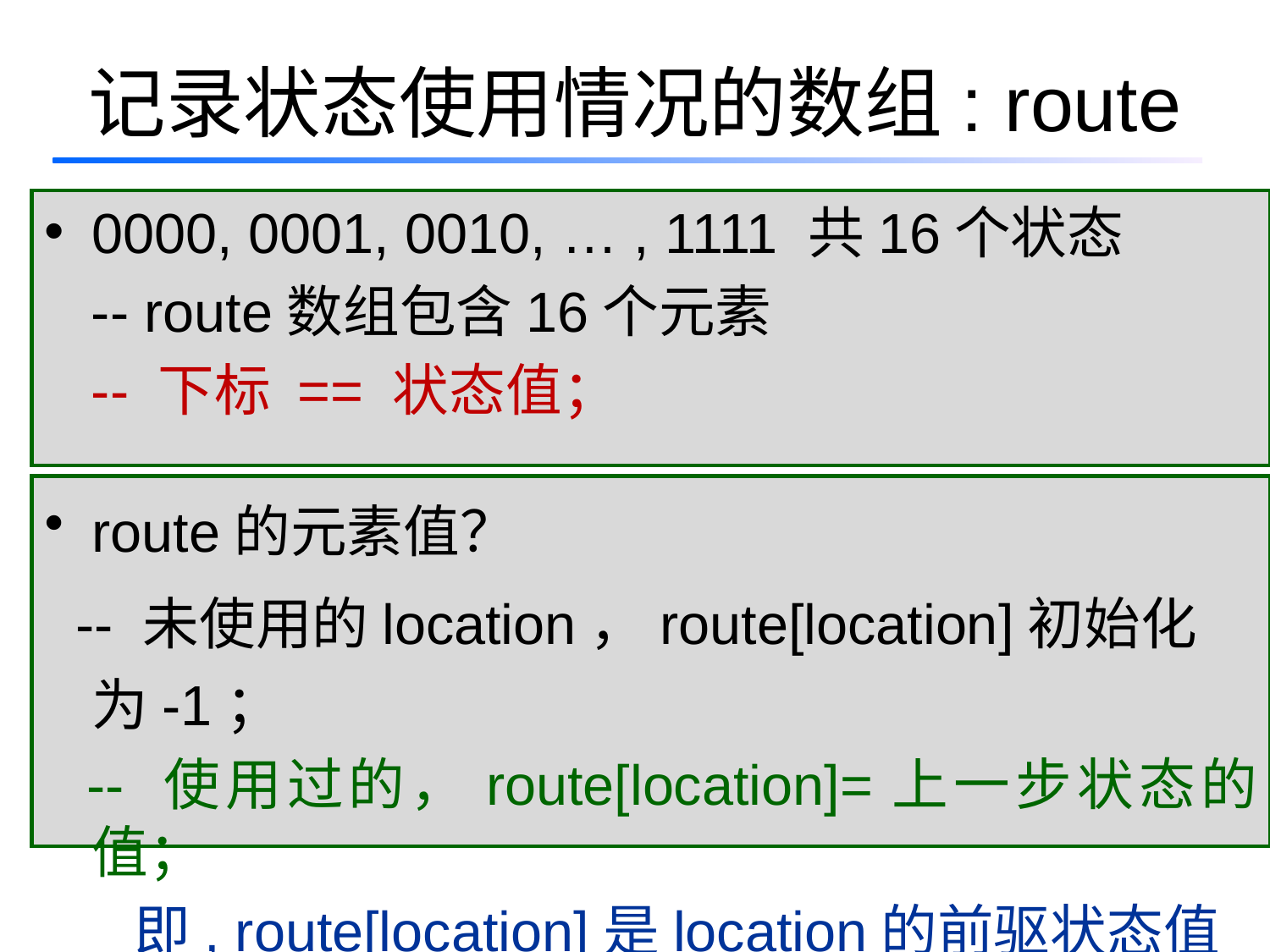

# 记录状态使用情况的数组: route

0000, 0001, 0010, … , 1111 共16个状态
   -- route数组包含16个元素
   -- 下标 == 状态值；
route的元素值？
  -- 未使用的location，route[location]初始化为-1；
  -- 使用过的，route[location]=上一步状态的值；
      即, route[location]是location的前驱状态值